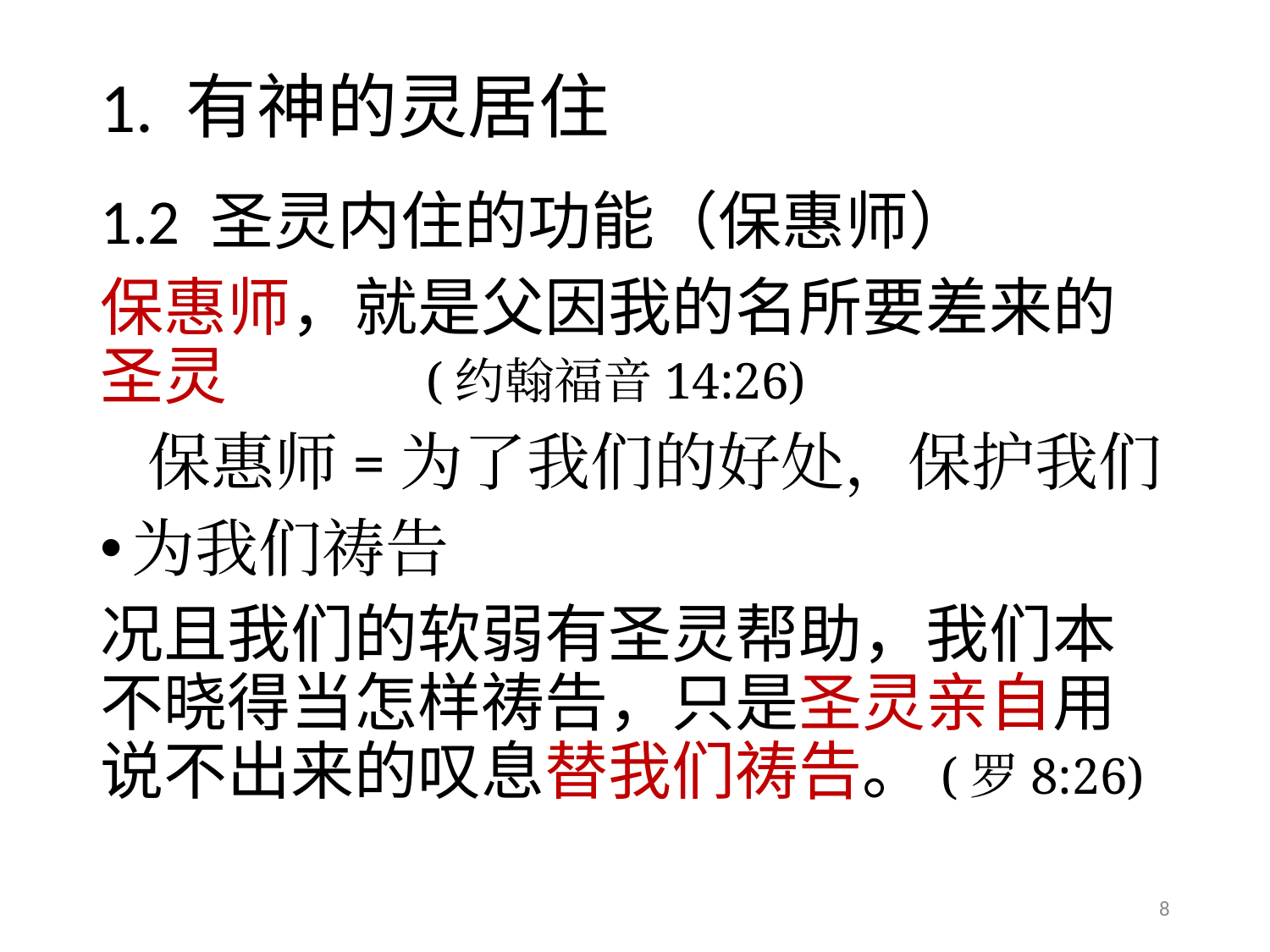

# 1. 有神的灵居住
1.2 圣灵内住的功能（保惠师）
保惠师，就是父因我的名所要差来的圣灵             (约翰福音14:26)
  保惠师=为了我们的好处，保护我们
为我们祷告
况且我们的软弱有圣灵帮助，我们本不晓得当怎样祷告，只是圣灵亲自用说不出来的叹息替我们祷告。(罗8:26)
8